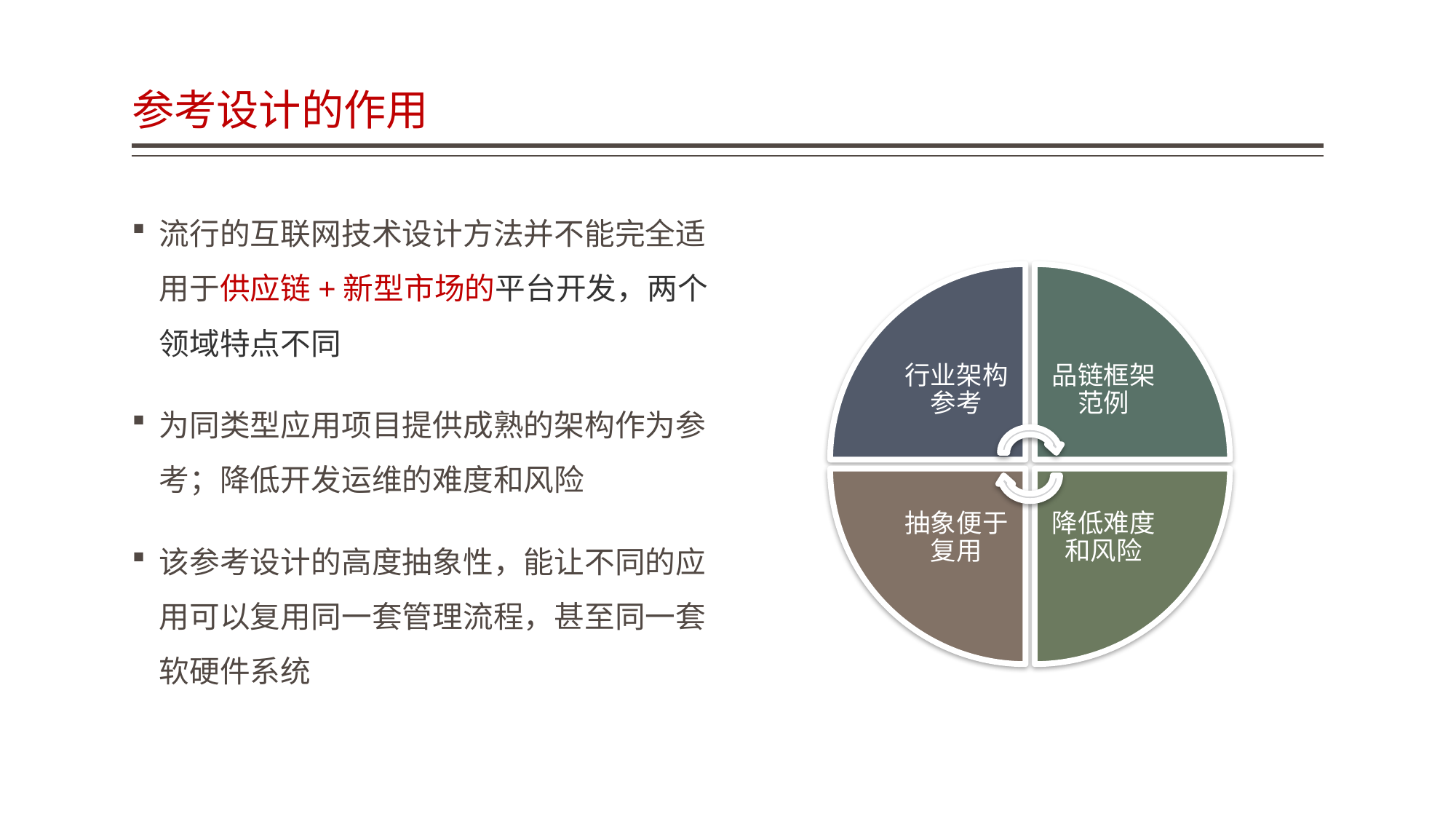

# 参考设计的作用
流行的互联网技术设计方法并不能完全适用于供应链+新型市场的平台开发，两个领域特点不同
为同类型应用项目提供成熟的架构作为参考；降低开发运维的难度和风险
该参考设计的高度抽象性，能让不同的应用可以复用同一套管理流程，甚至同一套软硬件系统
行业架构参考
品链框架范例
降低难度和风险
抽象便于复用